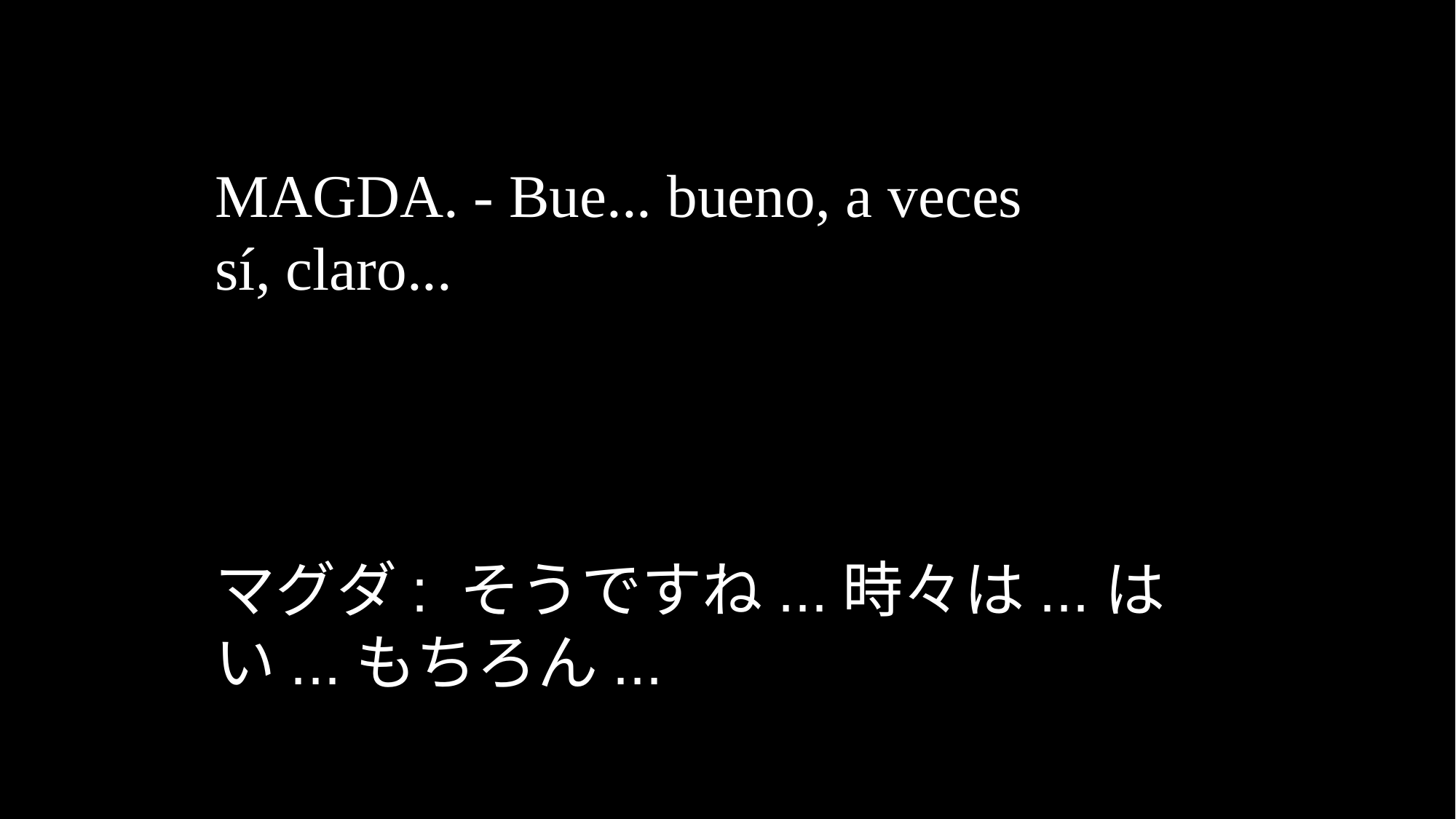

MAGDA. - Bue... bueno, a veces sí, claro...

マグダ: そうですね...時々は...はい...もちろん...